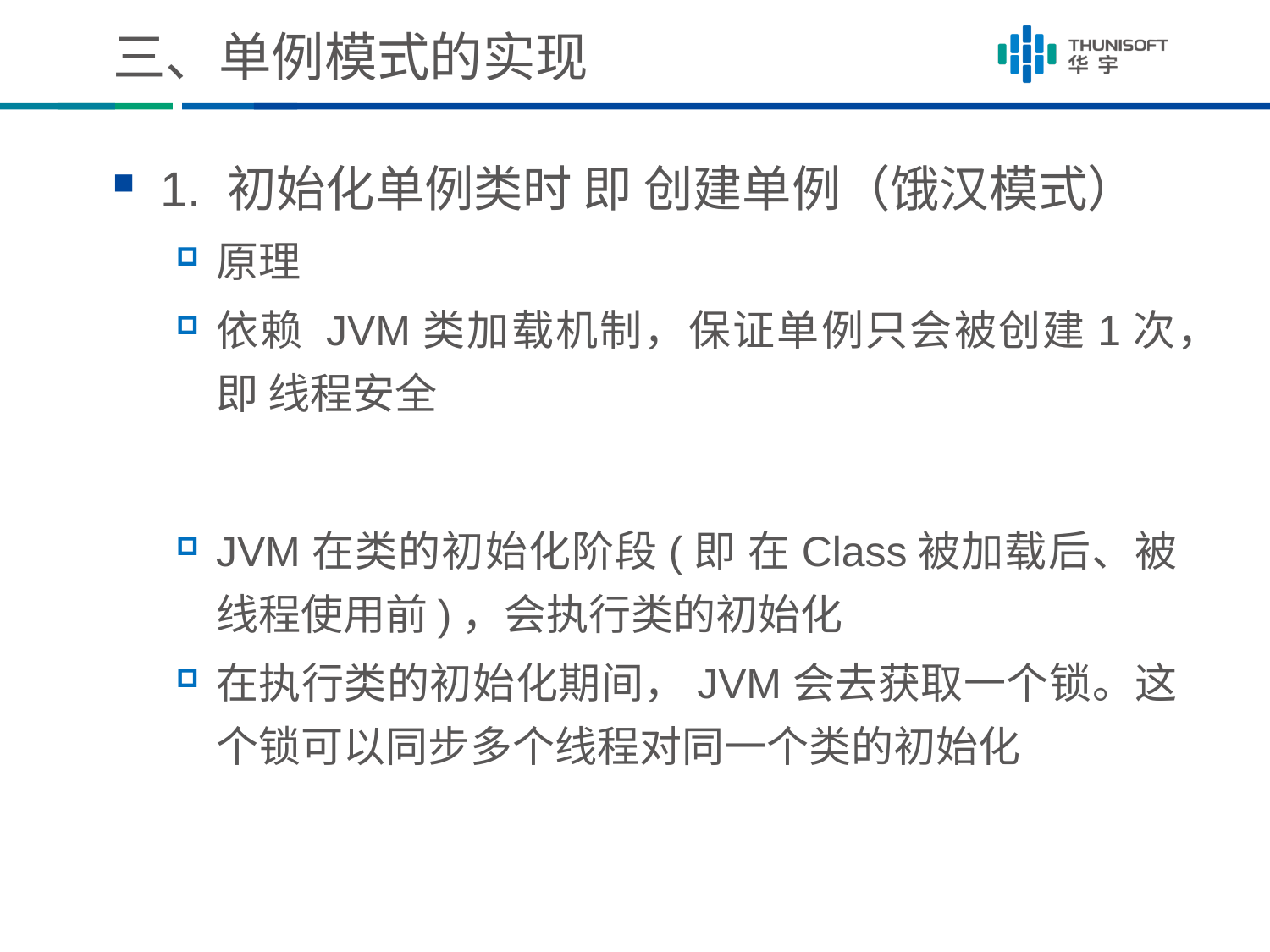

# 三、单例模式的实现
1. 初始化单例类时 即 创建单例（饿汉模式）
原理
依赖 JVM类加载机制，保证单例只会被创建1次，即 线程安全

JVM在类的初始化阶段(即 在Class被加载后、被线程使用前)，会执行类的初始化
在执行类的初始化期间，JVM会去获取一个锁。这个锁可以同步多个线程对同一个类的初始化

13